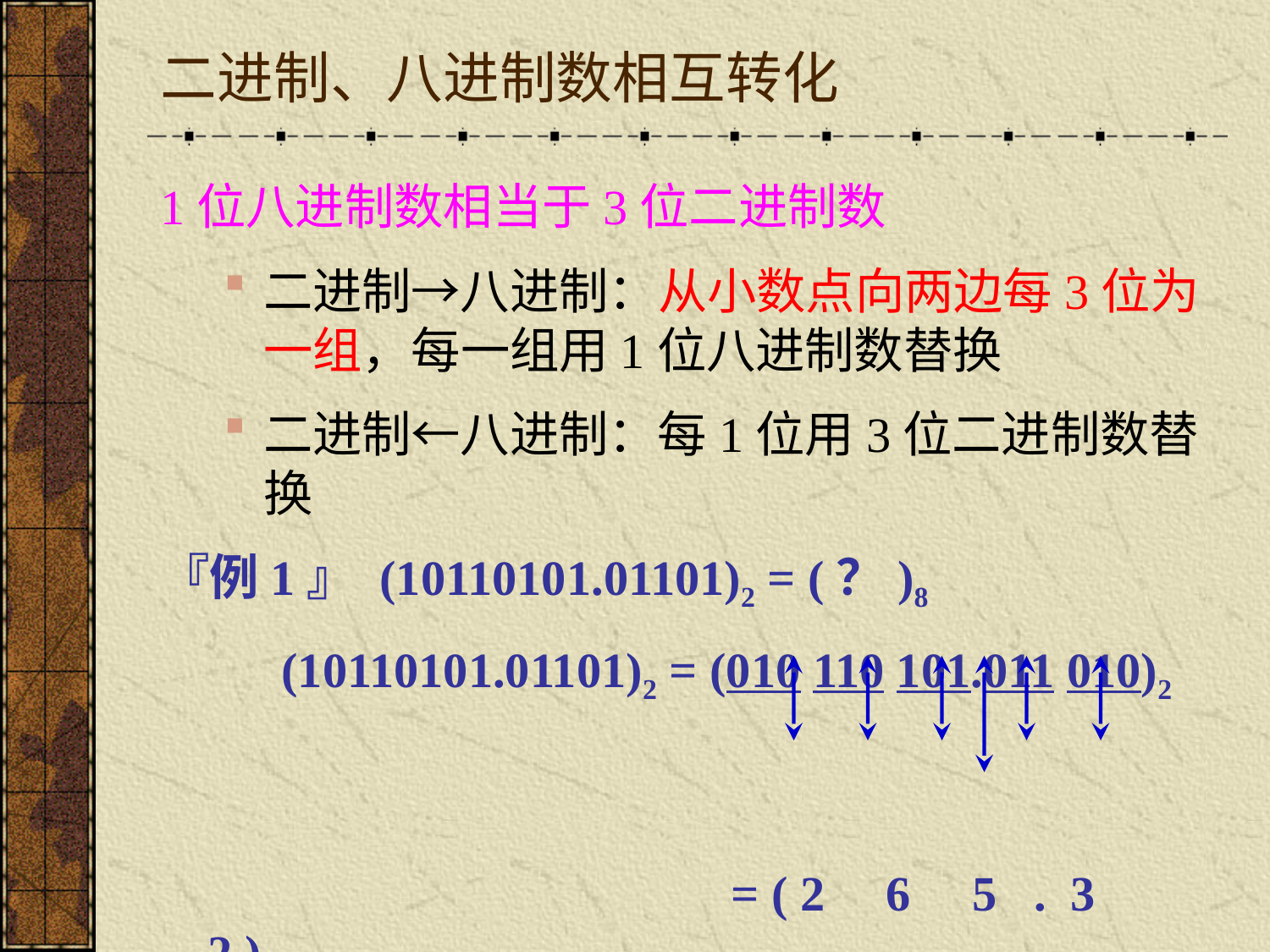

# 二进制、八进制数相互转化
1位八进制数相当于3位二进制数
二进制→八进制：从小数点向两边每3位为一组，每一组用1位八进制数替换
二进制←八进制：每1位用3位二进制数替换
『例1』 (10110101.01101)2 = (？)8
	      (10110101.01101)2 = (010 110 101.011 010)2

                                      	                = ( 2     6     5   .  3     2 )8